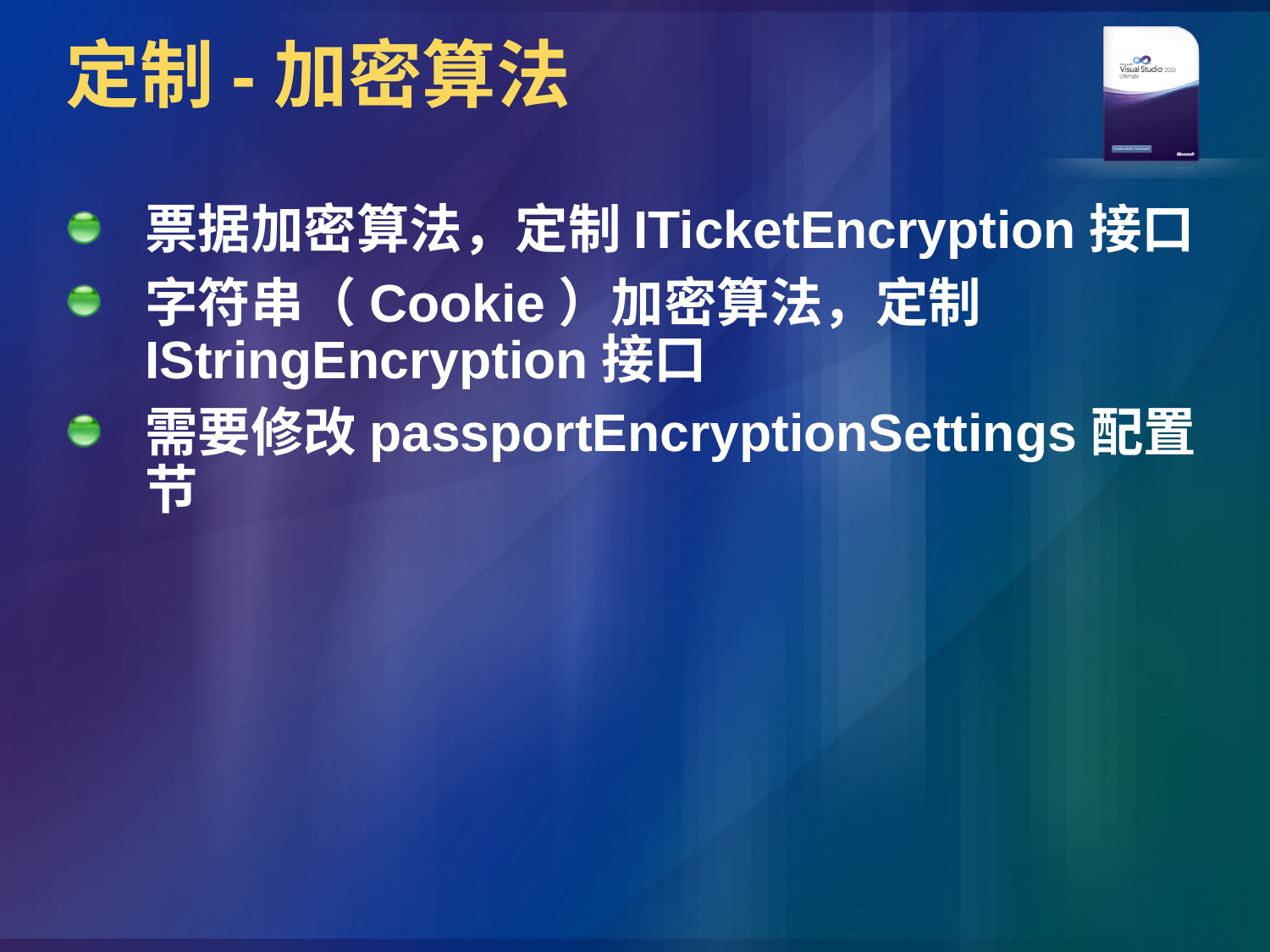

# 定制-加密算法
票据加密算法，定制ITicketEncryption接口
字符串（Cookie）加密算法，定制IStringEncryption接口
需要修改passportEncryptionSettings配置节